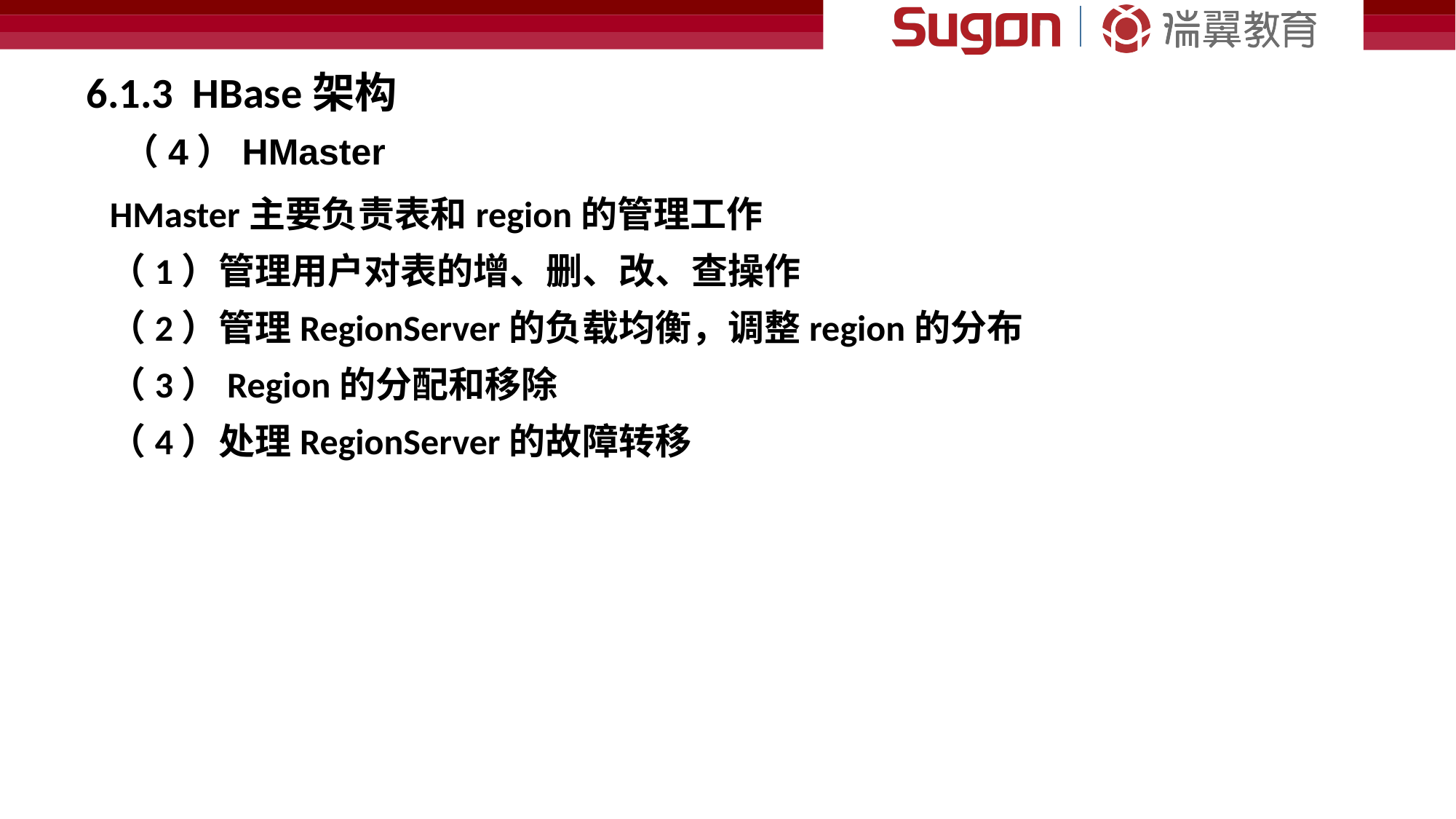

6.1.3  HBase架构
（4）HMaster
HMaster主要负责表和region的管理工作
（1）管理用户对表的增、删、改、查操作
（2）管理RegionServer的负载均衡，调整region的分布
（3）Region的分配和移除
（4）处理RegionServer的故障转移